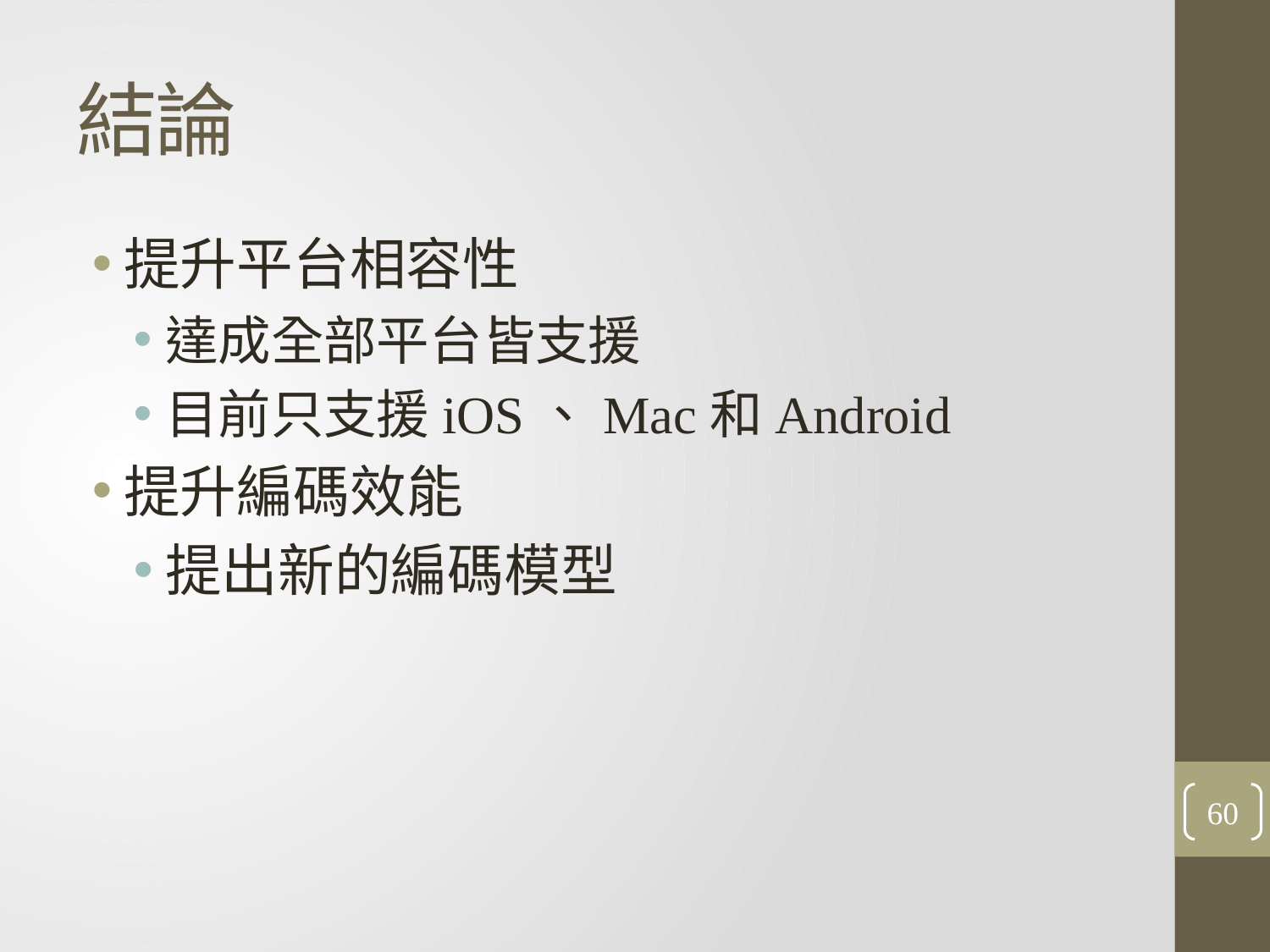

# 結論
提升平台相容性
達成全部平台皆支援
目前只支援iOS、Mac和Android
提升編碼效能
提出新的編碼模型

60